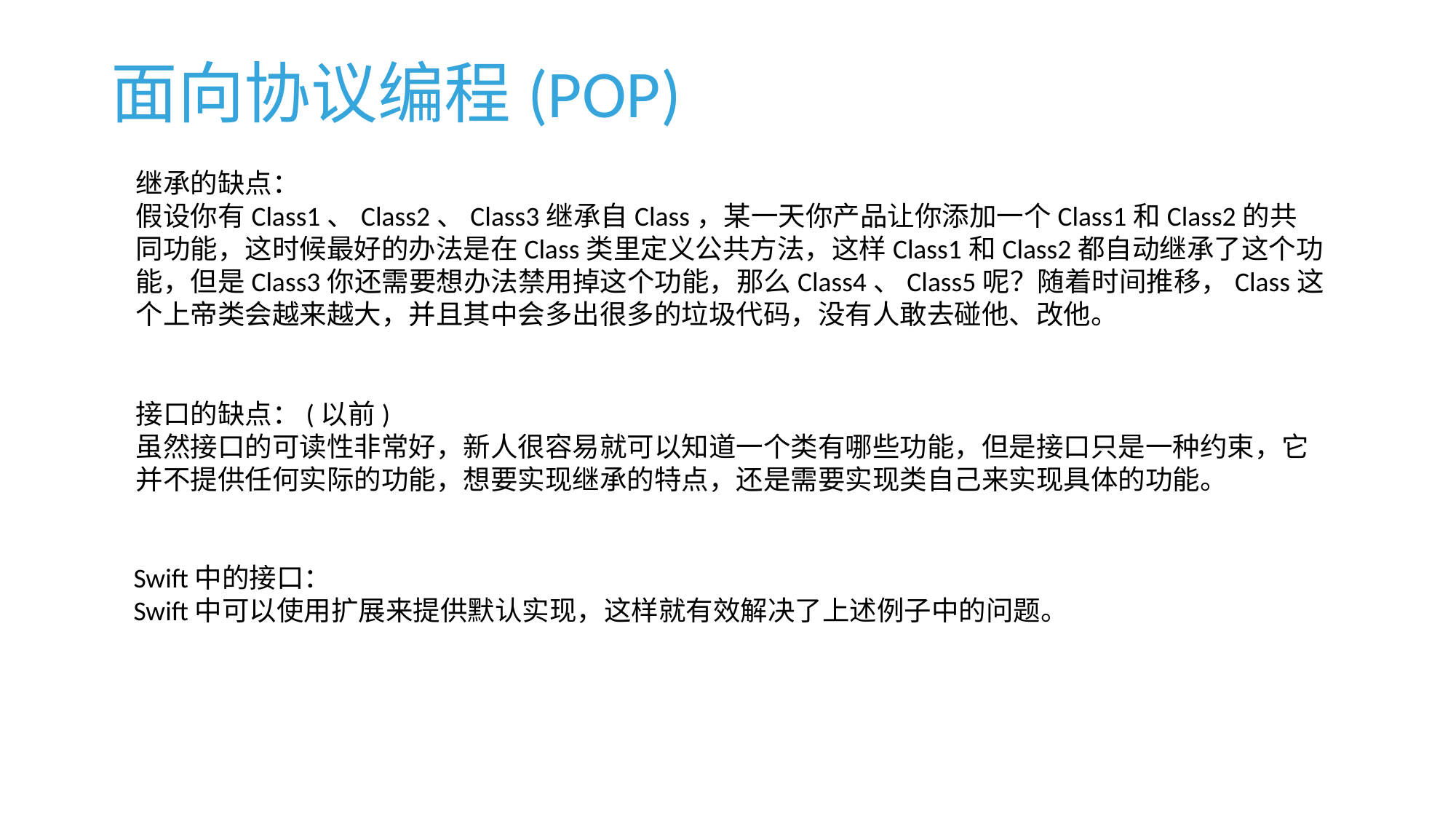

# 面向协议编程(POP)
继承的缺点：
假设你有Class1、Class2、Class3继承自Class，某一天你产品让你添加一个Class1和Class2的共同功能，这时候最好的办法是在Class类里定义公共方法，这样Class1和Class2都自动继承了这个功能，但是Class3你还需要想办法禁用掉这个功能，那么Class4、Class5呢？随着时间推移，Class这个上帝类会越来越大，并且其中会多出很多的垃圾代码，没有人敢去碰他、改他。
接口的缺点：(以前)
虽然接口的可读性非常好，新人很容易就可以知道一个类有哪些功能，但是接口只是一种约束，它并不提供任何实际的功能，想要实现继承的特点，还是需要实现类自己来实现具体的功能。
Swift中的接口：
Swift中可以使用扩展来提供默认实现，这样就有效解决了上述例子中的问题。